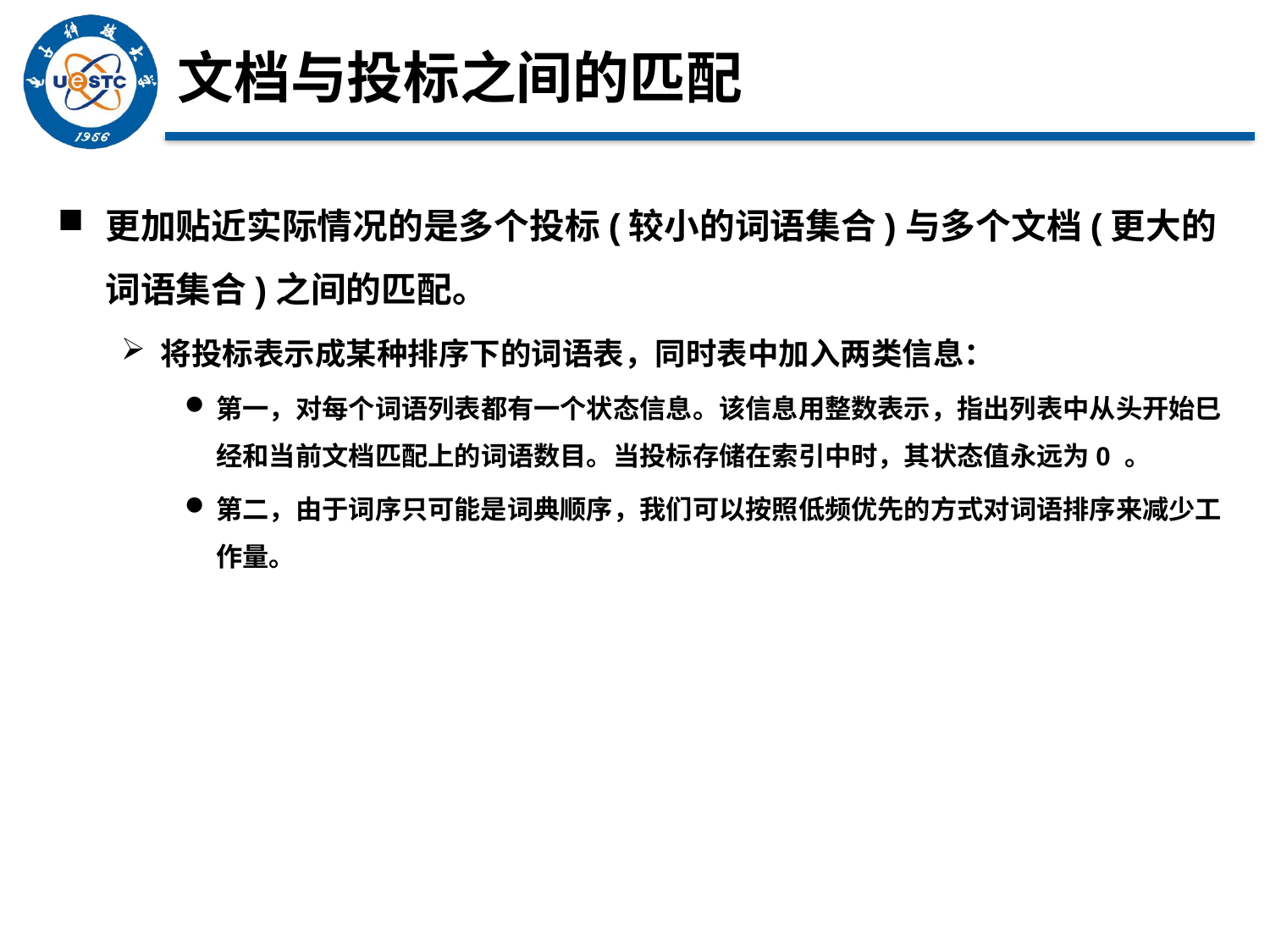

# 文档与投标之间的匹配
更加贴近实际情况的是多个投标(较小的词语集合)与多个文档(更大的词语集合)之间的匹配。
将投标表示成某种排序下的词语表，同时表中加入两类信息：
第一，对每个词语列表都有一个状态信息。该信息用整数表示，指出列表中从头开始巳经和当前文档匹配上的词语数目。当投标存储在索引中时，其状态值永远为0 。
第二，由于词序只可能是词典顺序，我们可以按照低频优先的方式对词语排序来减少工作量。